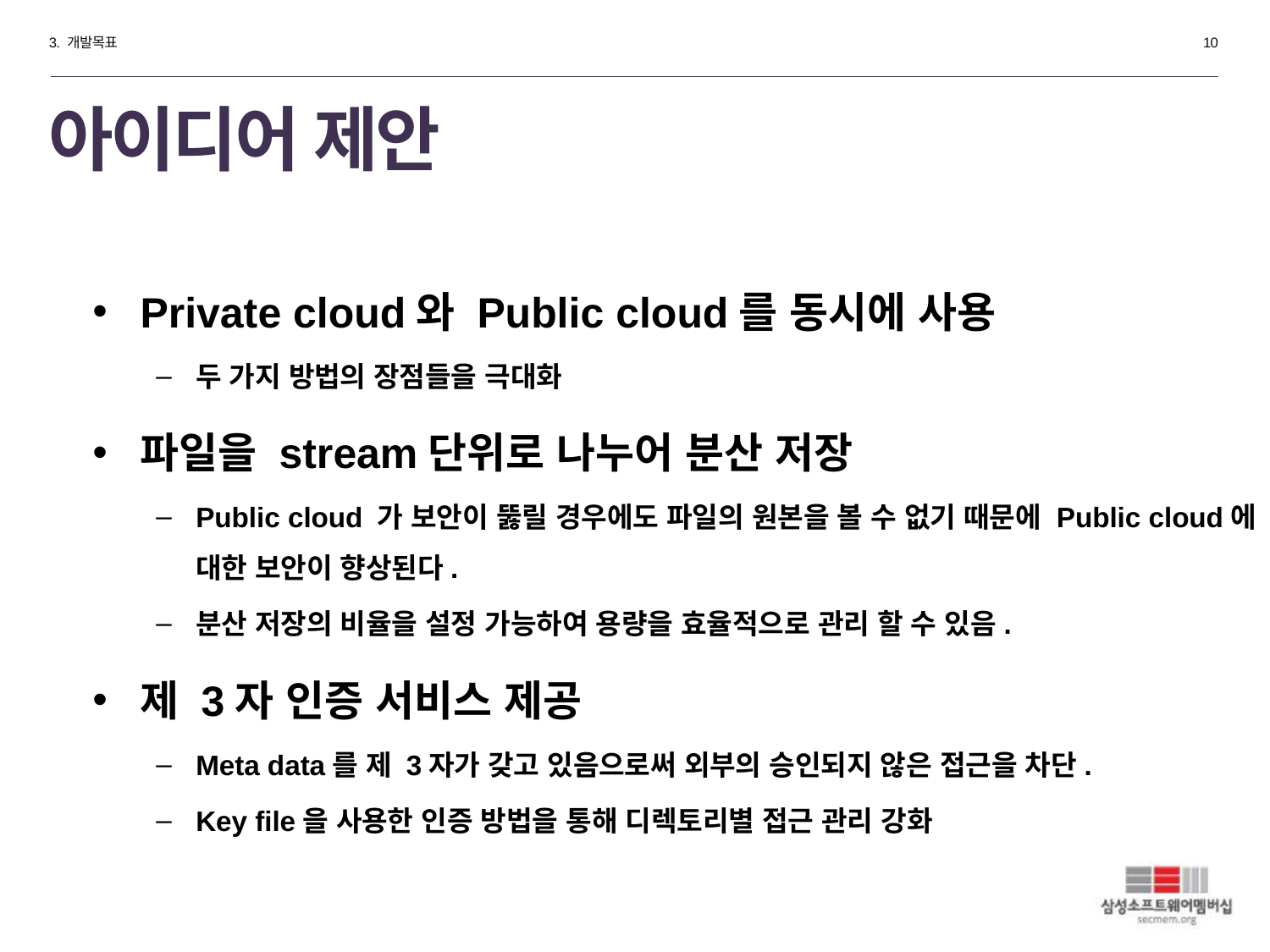

3. 개발목표
10
# 아이디어 제안
Private cloud와 Public cloud를 동시에 사용
두 가지 방법의 장점들을 극대화
파일을 stream단위로 나누어 분산 저장
Public cloud 가 보안이 뚫릴 경우에도 파일의 원본을 볼 수 없기 때문에 Public cloud에 대한 보안이 향상된다.
분산 저장의 비율을 설정 가능하여 용량을 효율적으로 관리 할 수 있음.
제 3자 인증 서비스 제공
Meta data를 제 3자가 갖고 있음으로써 외부의 승인되지 않은 접근을 차단.
Key file을 사용한 인증 방법을 통해 디렉토리별 접근 관리 강화